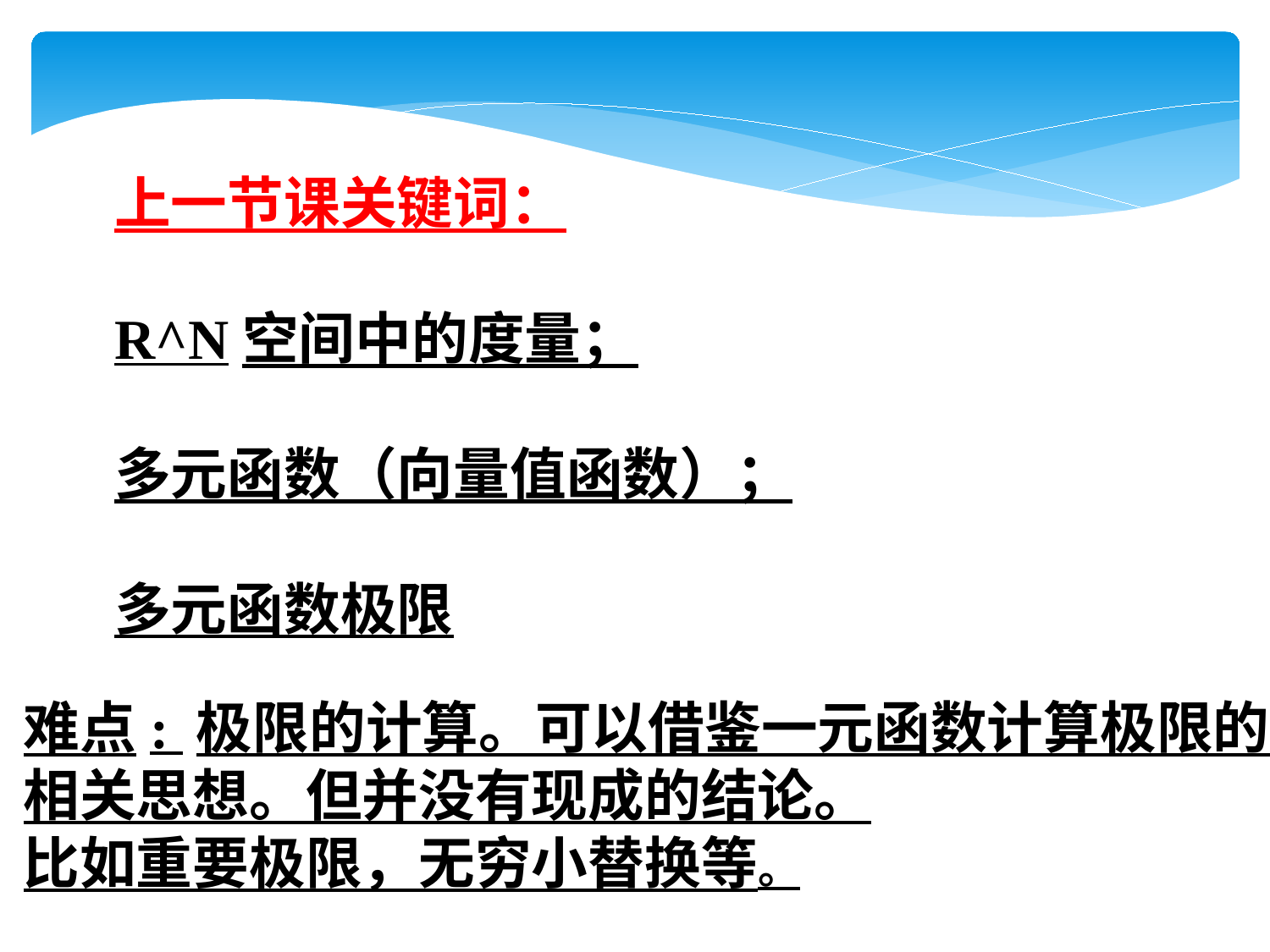

上一节课关键词：

R^N空间中的度量；

多元函数（向量值函数）；

多元函数极限
难点: 极限的计算。可以借鉴一元函数计算极限的
相关思想。但并没有现成的结论。
比如重要极限，无穷小替换等。